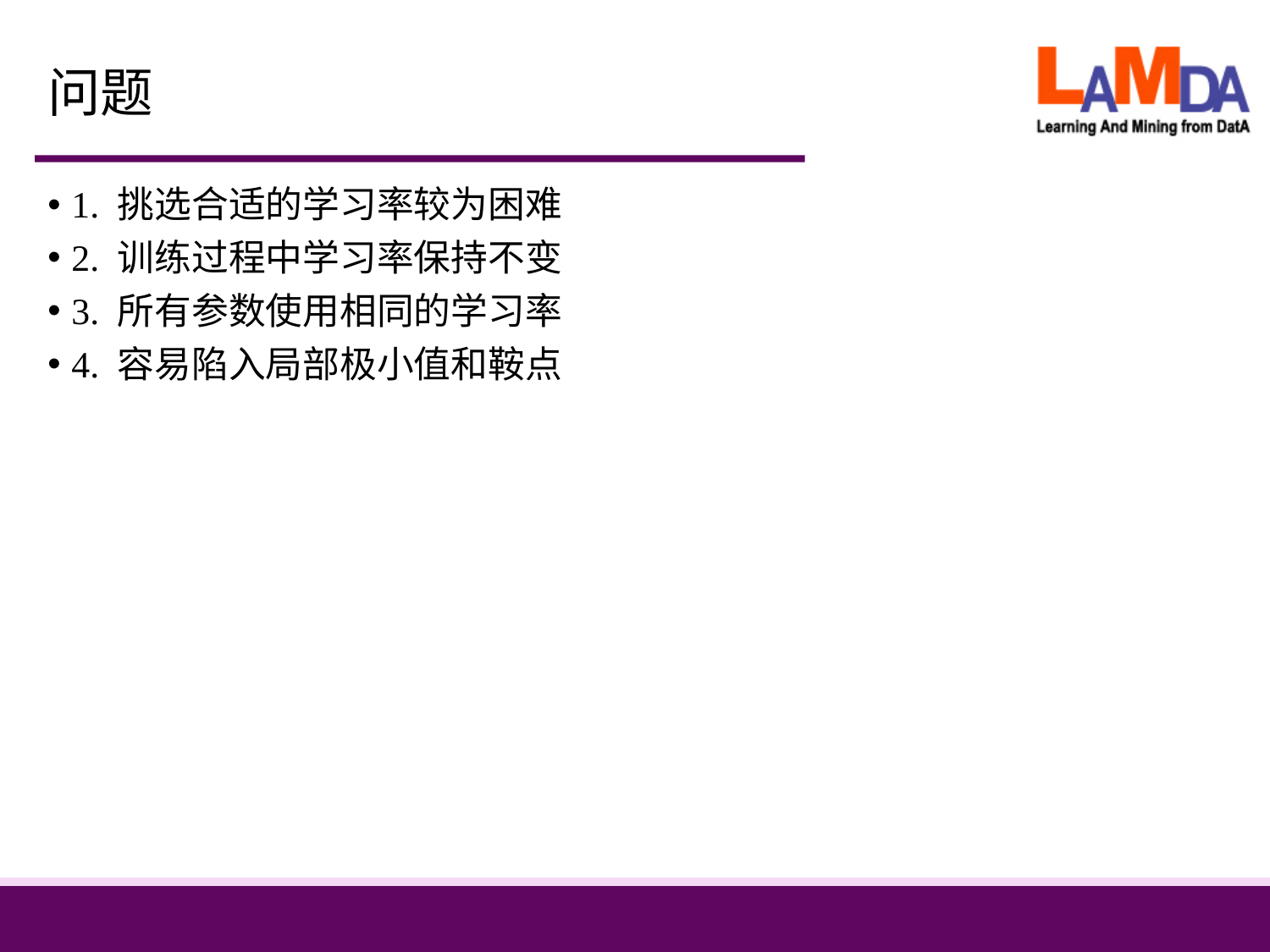

# 问题
1. 挑选合适的学习率较为困难
2. 训练过程中学习率保持不变
3. 所有参数使用相同的学习率
4. 容易陷入局部极小值和鞍点